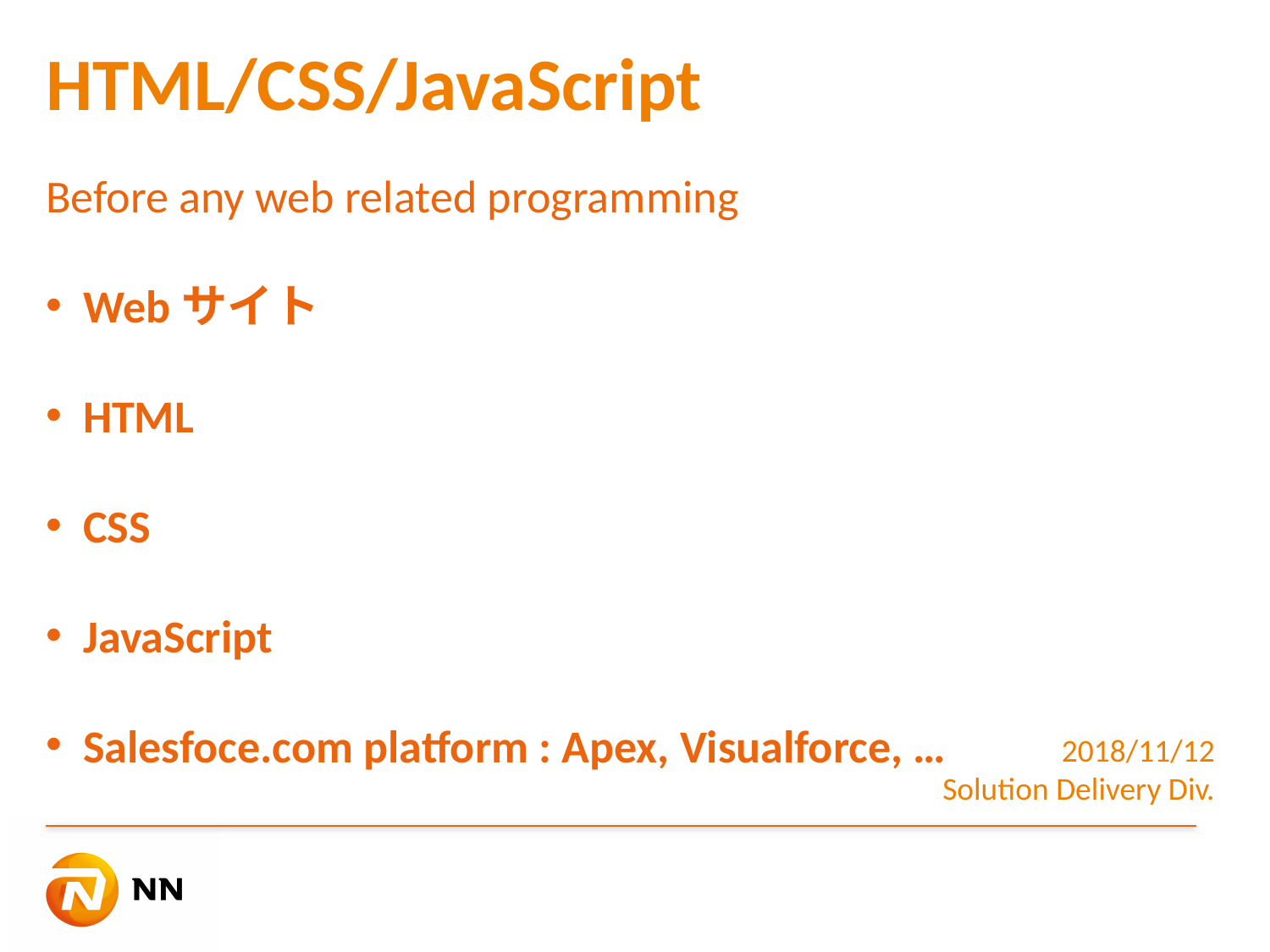

# HTML/CSS/JavaScript
Before any web related programming

Webサイト

HTML

CSS

JavaScript

Salesfoce.com platform : Apex, Visualforce, …

2018/11/12
Solution Delivery Div.